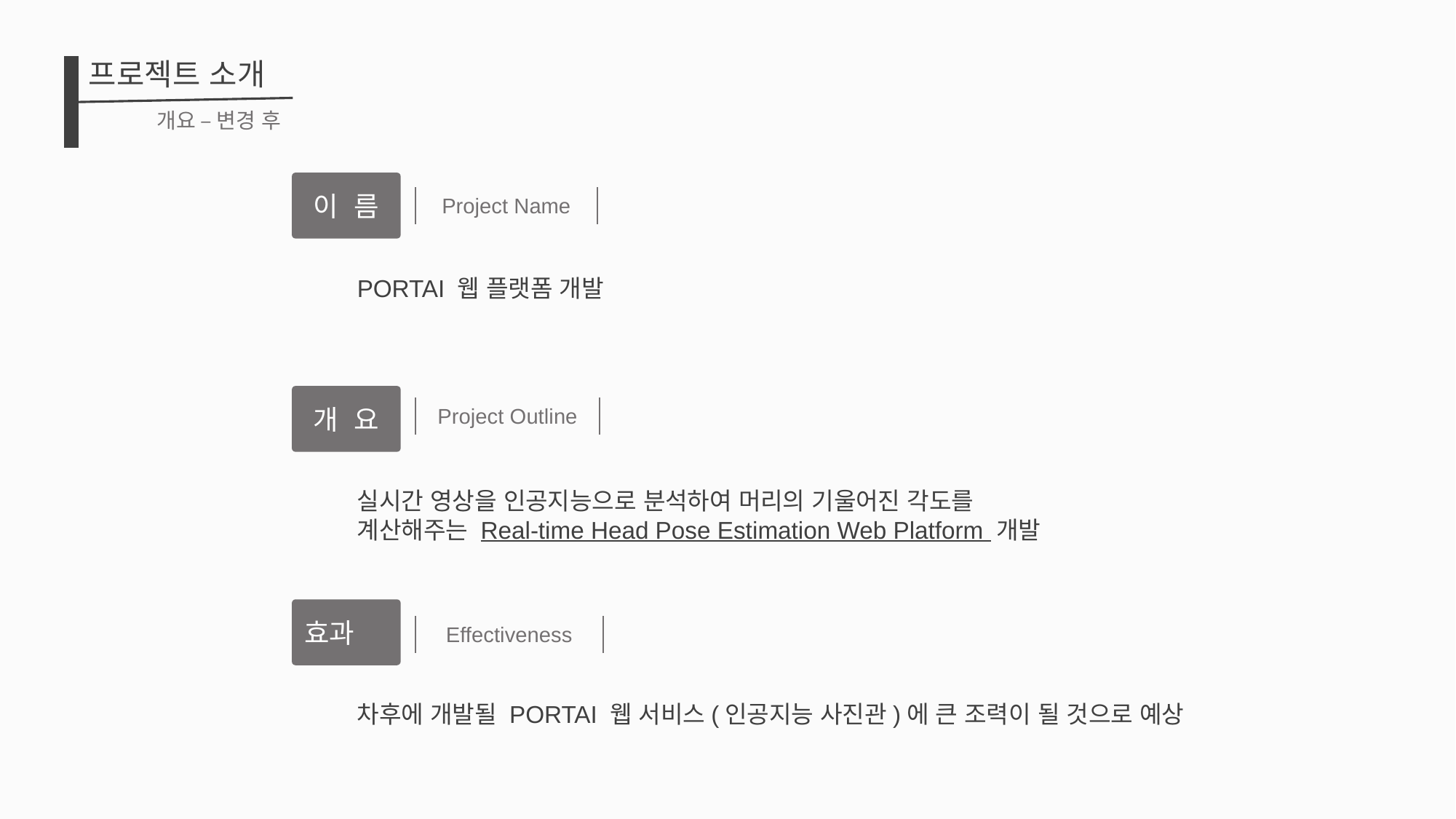

프로젝트 소개

개요 – 변경 후
이  름
Project Name

PORTAI 웹 플랫폼 개발
개  요
Project Outline

실시간 영상을 인공지능으로 분석하여 머리의 기울어진 각도를
계산해주는 Real-time Head Pose Estimation Web Platform 개발
효과
Effectiveness

차후에 개발될 PORTAI 웹 서비스(인공지능 사진관)에 큰 조력이 될 것으로 예상